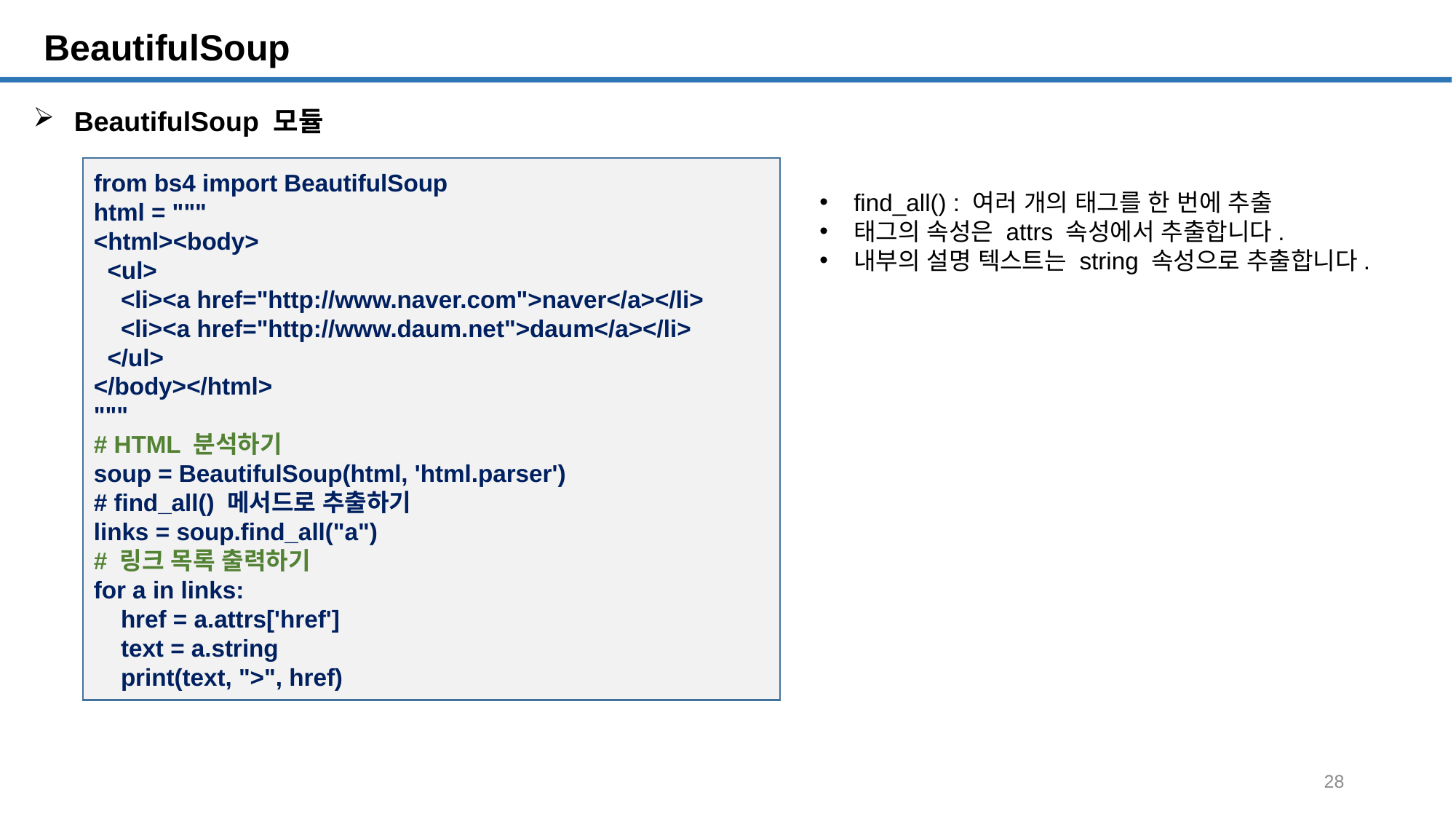

SQL 튜닝 개요
# BeautifulSoup

BeautifulSoup 모듈
from bs4 import BeautifulSoup
html = """
<html><body>
  <ul>
    <li><a href="http://www.naver.com">naver</a></li>
    <li><a href="http://www.daum.net">daum</a></li>
  </ul>
</body></html>
"""
# HTML 분석하기
soup = BeautifulSoup(html, 'html.parser')
# find_all() 메서드로 추출하기
links = soup.find_all("a")
# 링크 목록 출력하기
for a in links:
    href = a.attrs['href']
    text = a.string
    print(text, ">", href)
find_all() : 여러 개의 태그를 한 번에 추출
태그의 속성은 attrs 속성에서 추출합니다.
내부의 설명 텍스트는 string 속성으로 추출합니다.
28